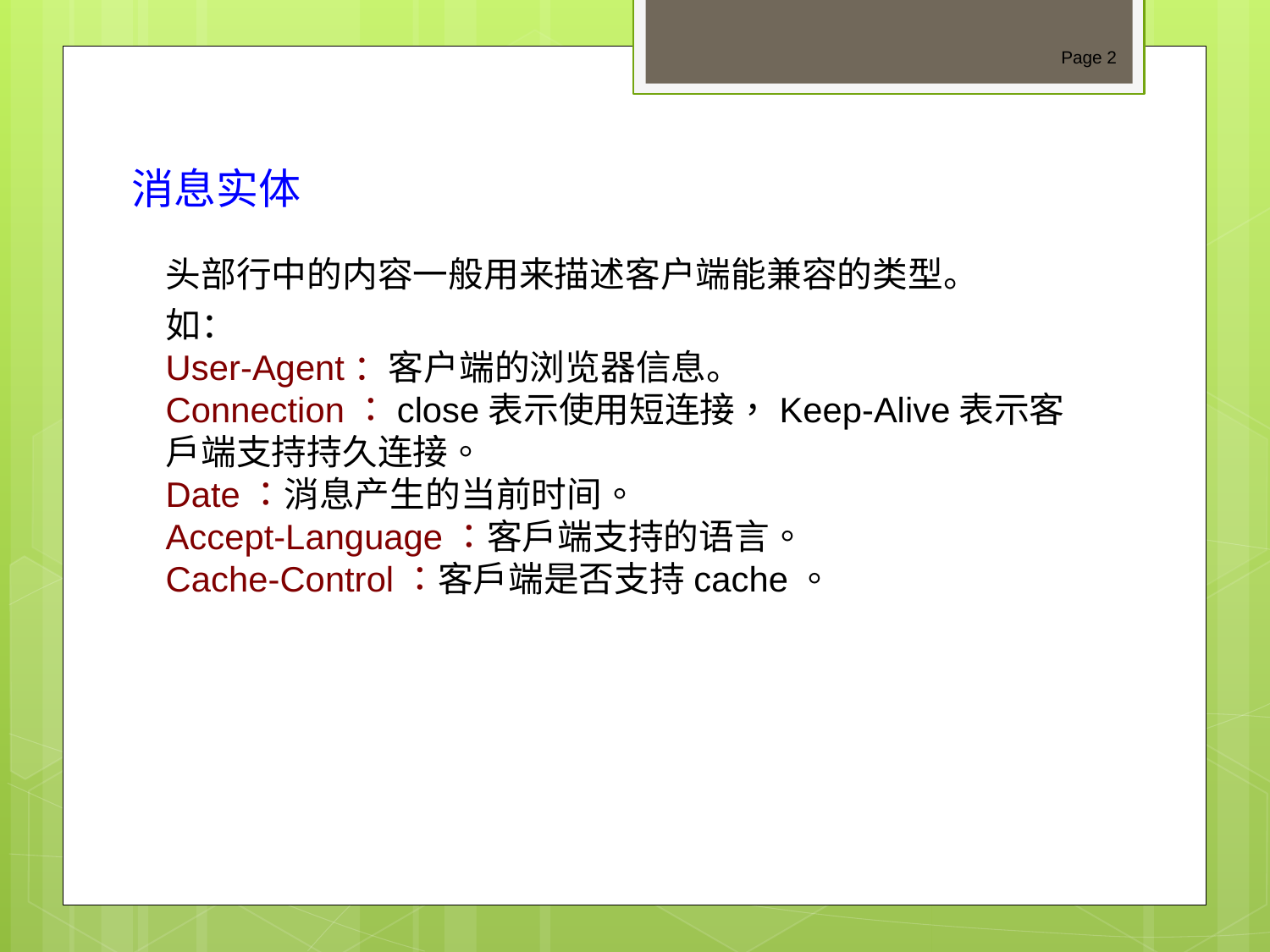

Page 2
消息实体
头部行中的内容一般用来描述客户端能兼容的类型。
如：
User-Agent：客户端的浏览器信息。
Connection：close表示使用短连接，Keep-Alive表示客户端支持持久连接。
Date：消息产生的当前时间。
Accept-Language：客户端支持的语言。
Cache-Control：客户端是否支持cache。